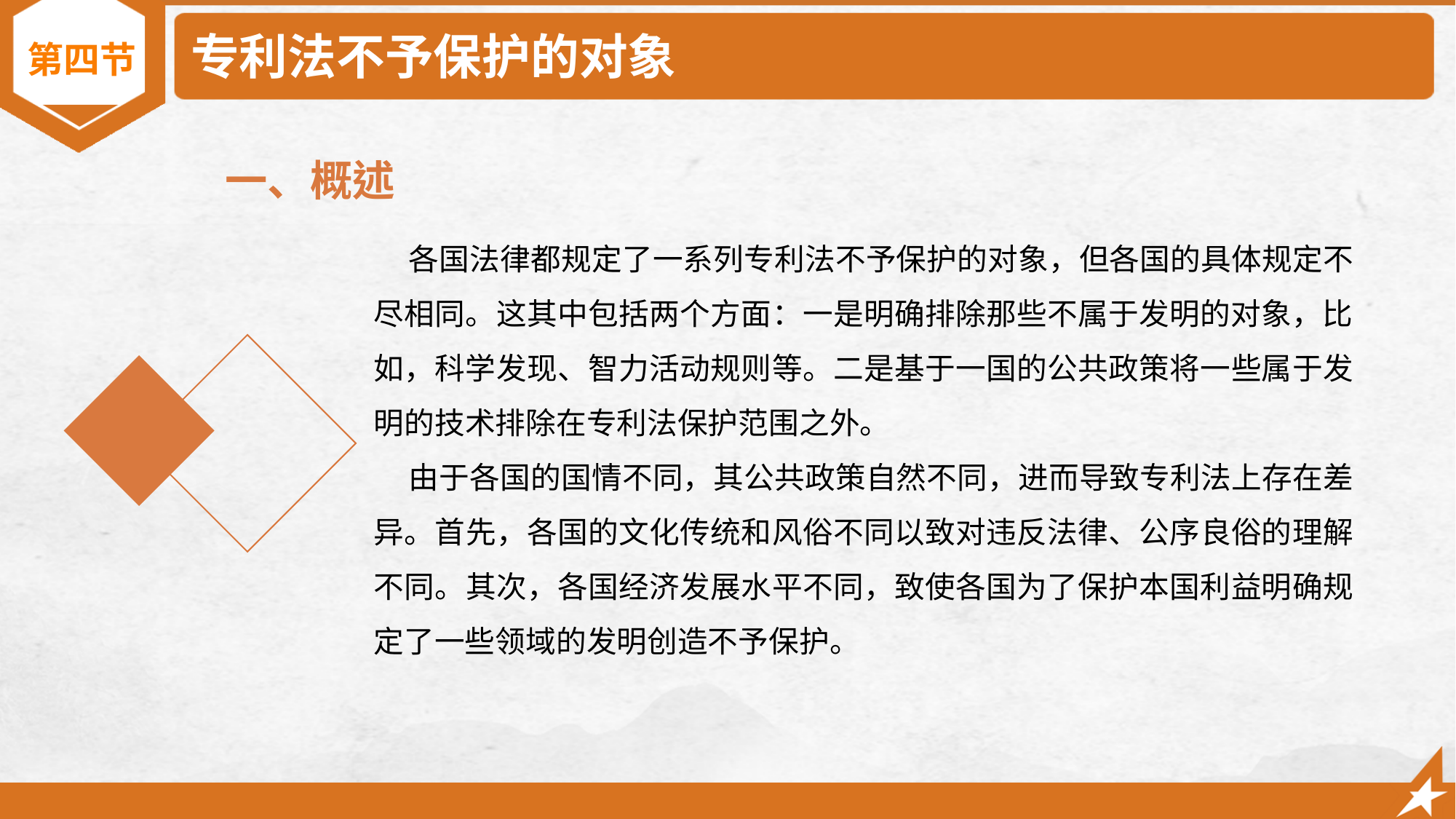

# 专利法不予保护的对象
第四节
一、概述
    各国法律都规定了一系列专利法不予保护的对象，但各国的具体规定不尽相同。这其中包括两个方面：一是明确排除那些不属于发明的对象，比如，科学发现、智力活动规则等。二是基于一国的公共政策将一些属于发明的技术排除在专利法保护范围之外。
    由于各国的国情不同，其公共政策自然不同，进而导致专利法上存在差异。首先，各国的文化传统和风俗不同以致对违反法律、公序良俗的理解不同。其次，各国经济发展水平不同，致使各国为了保护本国利益明确规定了一些领域的发明创造不予保护。